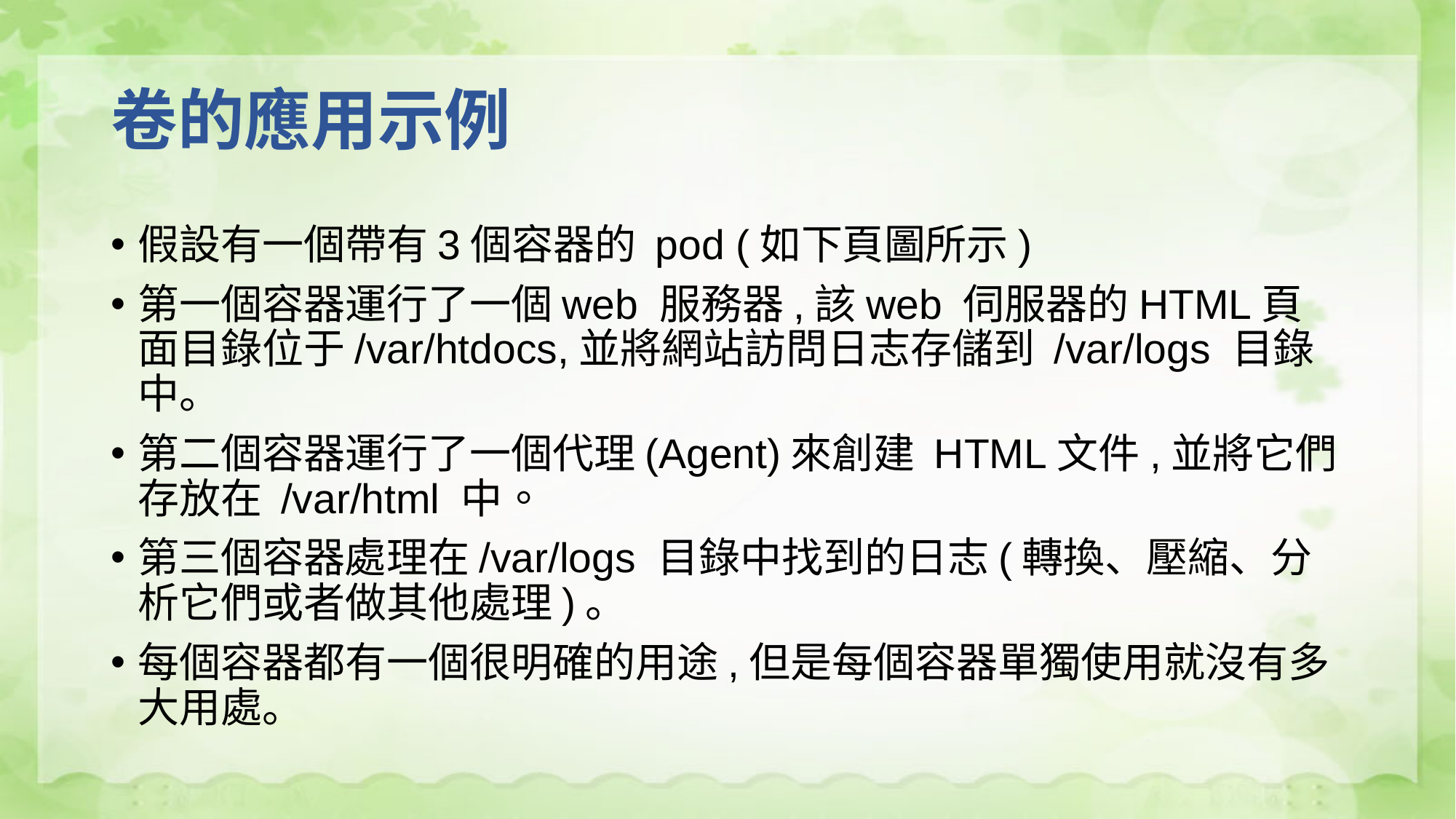

# 卷的應用示例
假設有一個帶有3個容器的 pod (如下頁圖所示)
第一個容器運行了一個web 服務器,該web 伺服器的HTML頁面目錄位于/var/htdocs,並將網站訪問日志存儲到 /var/logs 目錄中。
第二個容器運行了一個代理(Agent)來創建 HTML文件,並將它們存放在 /var/html 中。
第三個容器處理在/var/logs 目錄中找到的日志(轉換、壓縮、分析它們或者做其他處理)。
每個容器都有一個很明確的用途,但是每個容器單獨使用就沒有多大用處。